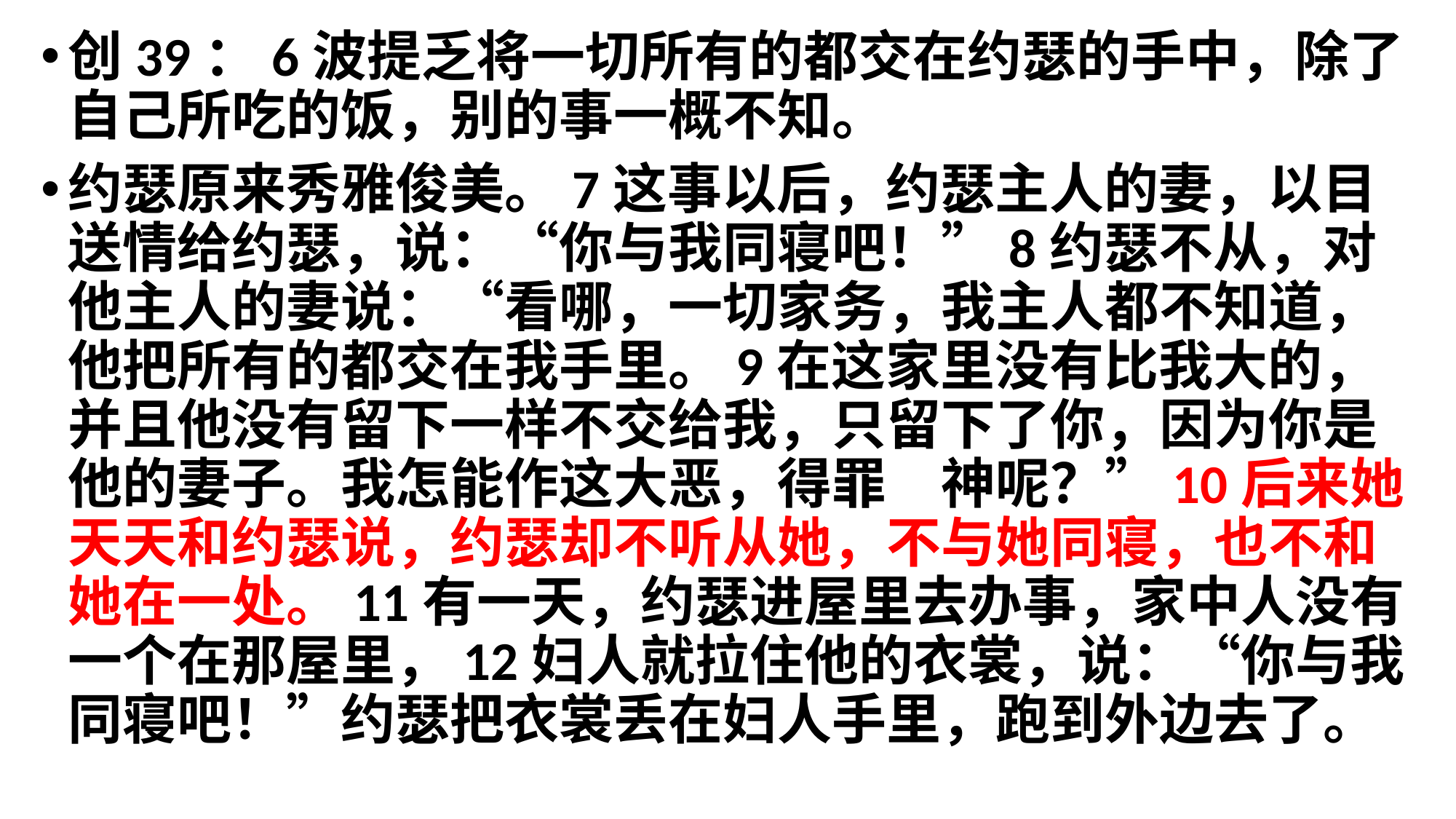

创39：6波提乏将一切所有的都交在约瑟的手中，除了自己所吃的饭，别的事一概不知。
约瑟原来秀雅俊美。7这事以后，约瑟主人的妻，以目送情给约瑟，说：“你与我同寝吧！”8约瑟不从，对他主人的妻说：“看哪，一切家务，我主人都不知道，他把所有的都交在我手里。9在这家里没有比我大的，并且他没有留下一样不交给我，只留下了你，因为你是他的妻子。我怎能作这大恶，得罪　神呢？”10后来她天天和约瑟说，约瑟却不听从她，不与她同寝，也不和她在一处。11有一天，约瑟进屋里去办事，家中人没有一个在那屋里，12妇人就拉住他的衣裳，说：“你与我同寝吧！”约瑟把衣裳丢在妇人手里，跑到外边去了。